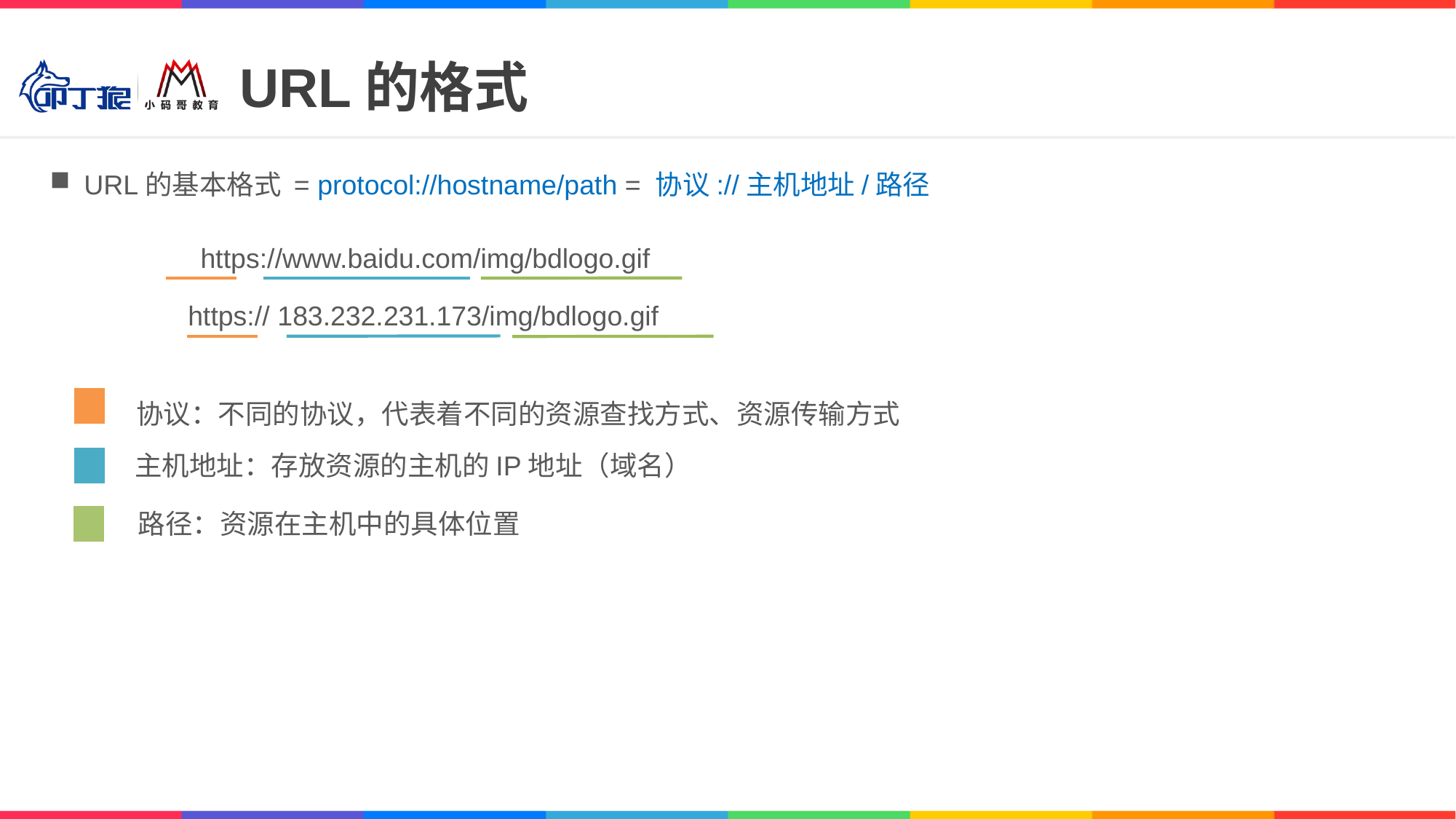

# URL的格式
URL的基本格式 = protocol://hostname/path = 协议://主机地址/路径
https://www.baidu.com/img/bdlogo.gif
https:// 183.232.231.173/img/bdlogo.gif
协议：不同的协议，代表着不同的资源查找方式、资源传输方式

主机地址：存放资源的主机的IP地址（域名）

路径：资源在主机中的具体位置